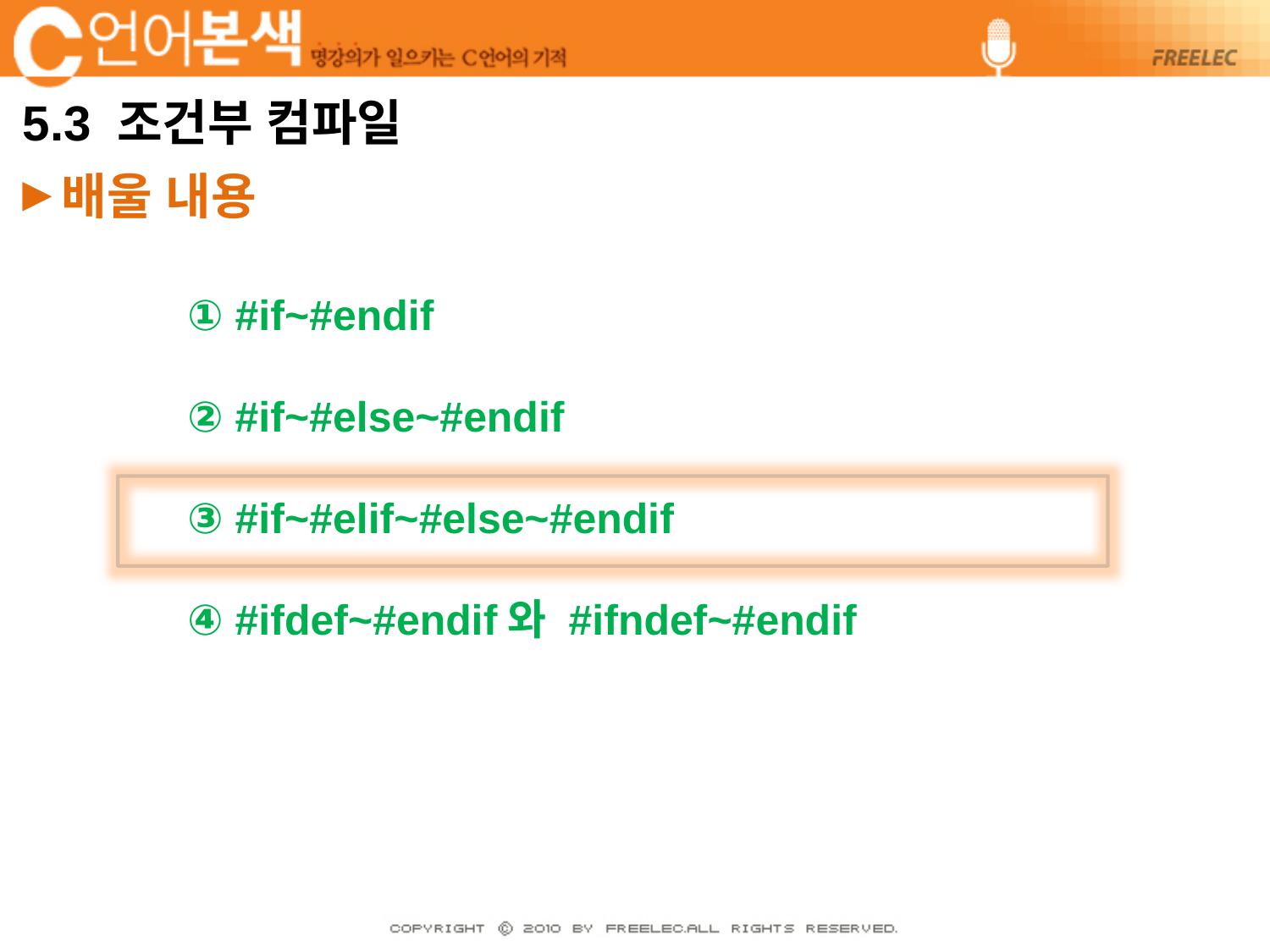

# 5.3 조건부 컴파일
배울 내용

① #if~#endif

② #if~#else~#endif

③ #if~#elif~#else~#endif

④ #ifdef~#endif와 #ifndef~#endif